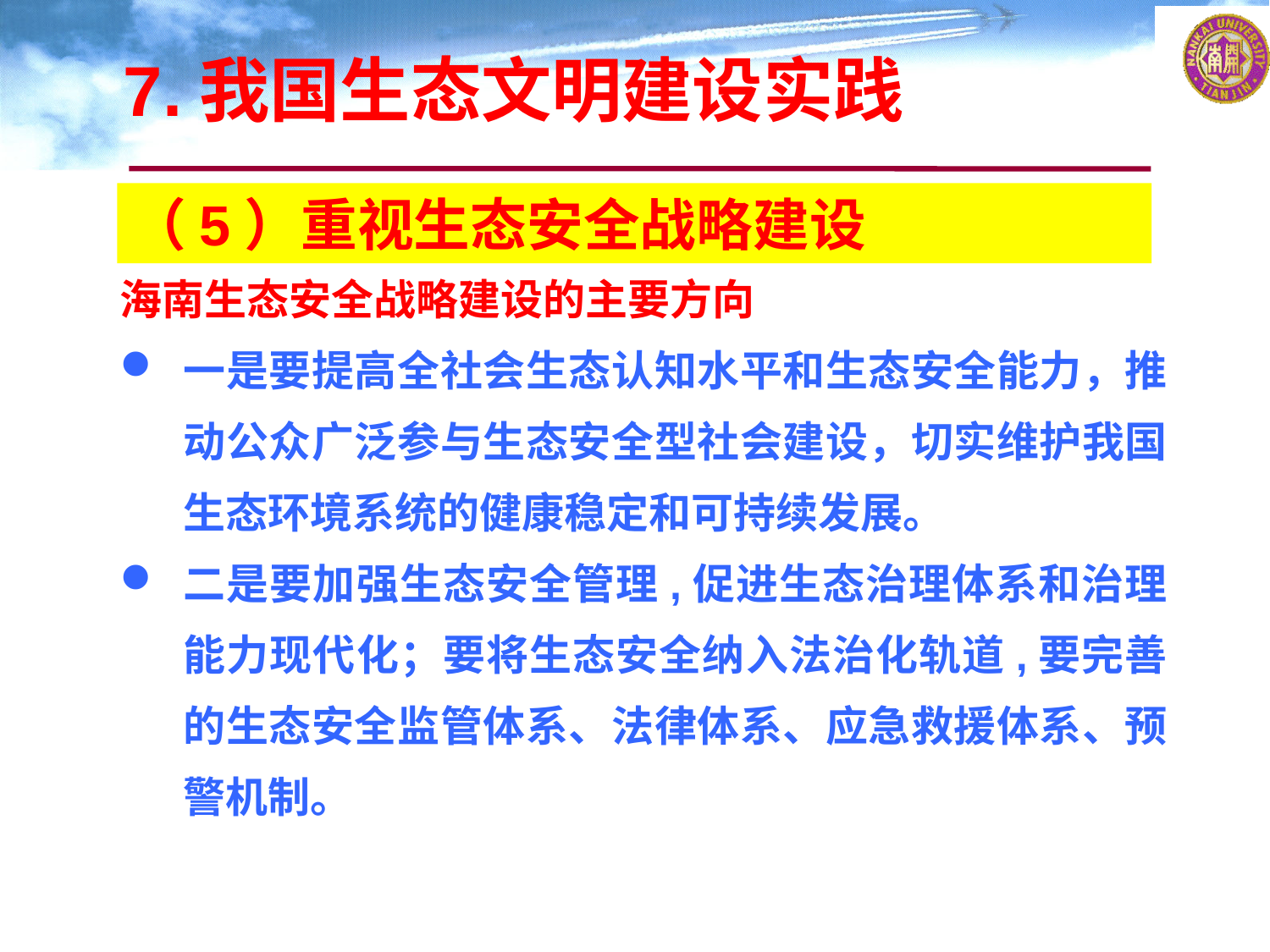

7.我国生态文明建设实践

（5）重视生态安全战略建设
海南生态安全战略建设的主要方向
一是要提高全社会生态认知水平和生态安全能力，推动公众广泛参与生态安全型社会建设，切实维护我国生态环境系统的健康稳定和可持续发展。
二是要加强生态安全管理,促进生态治理体系和治理能力现代化；要将生态安全纳入法治化轨道,要完善的生态安全监管体系、法律体系、应急救援体系、预警机制。